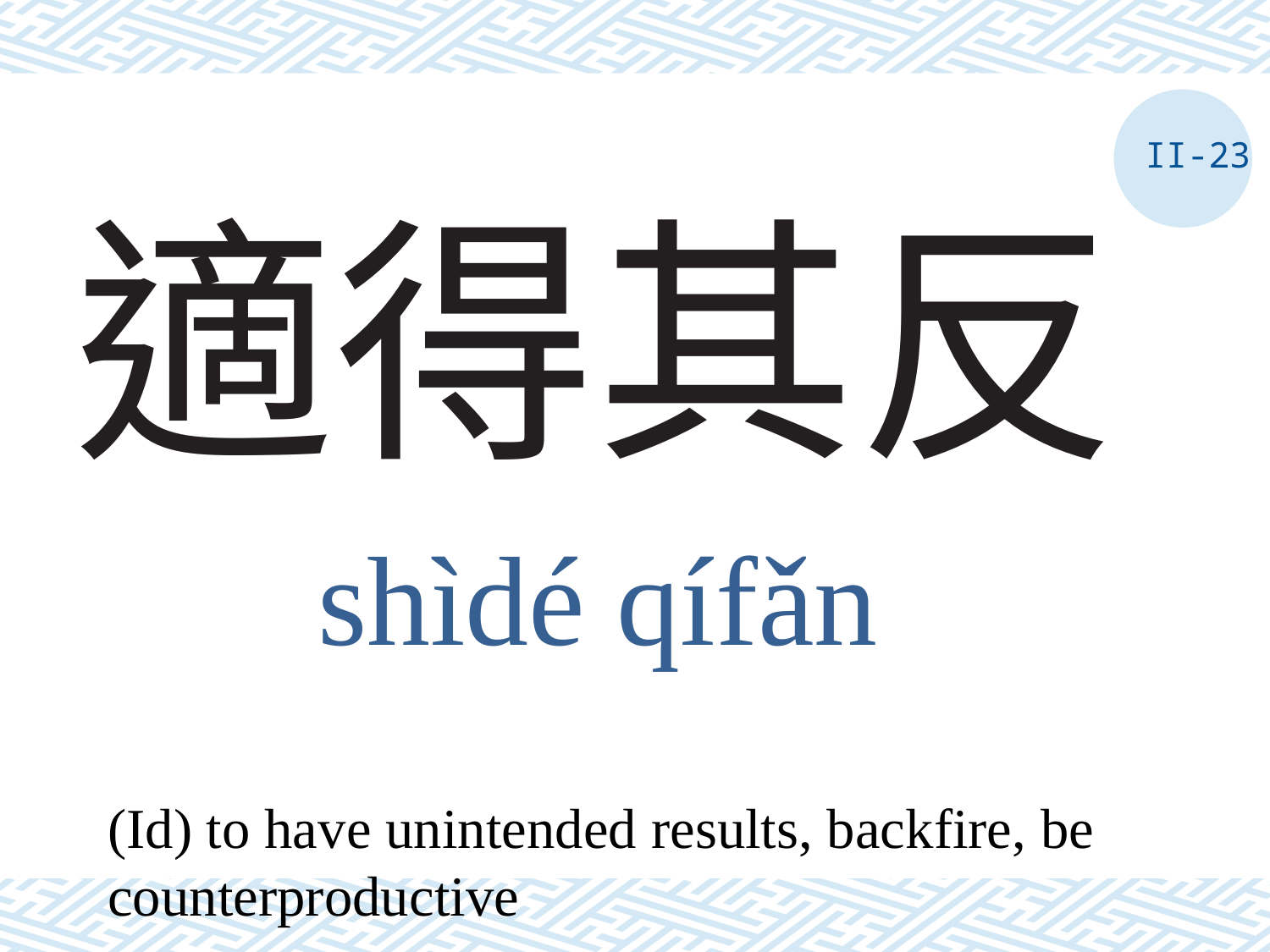

II-23

# 適得其反
shìdé qífǎn
(Id) to have unintended results, backfire, be counterproductive